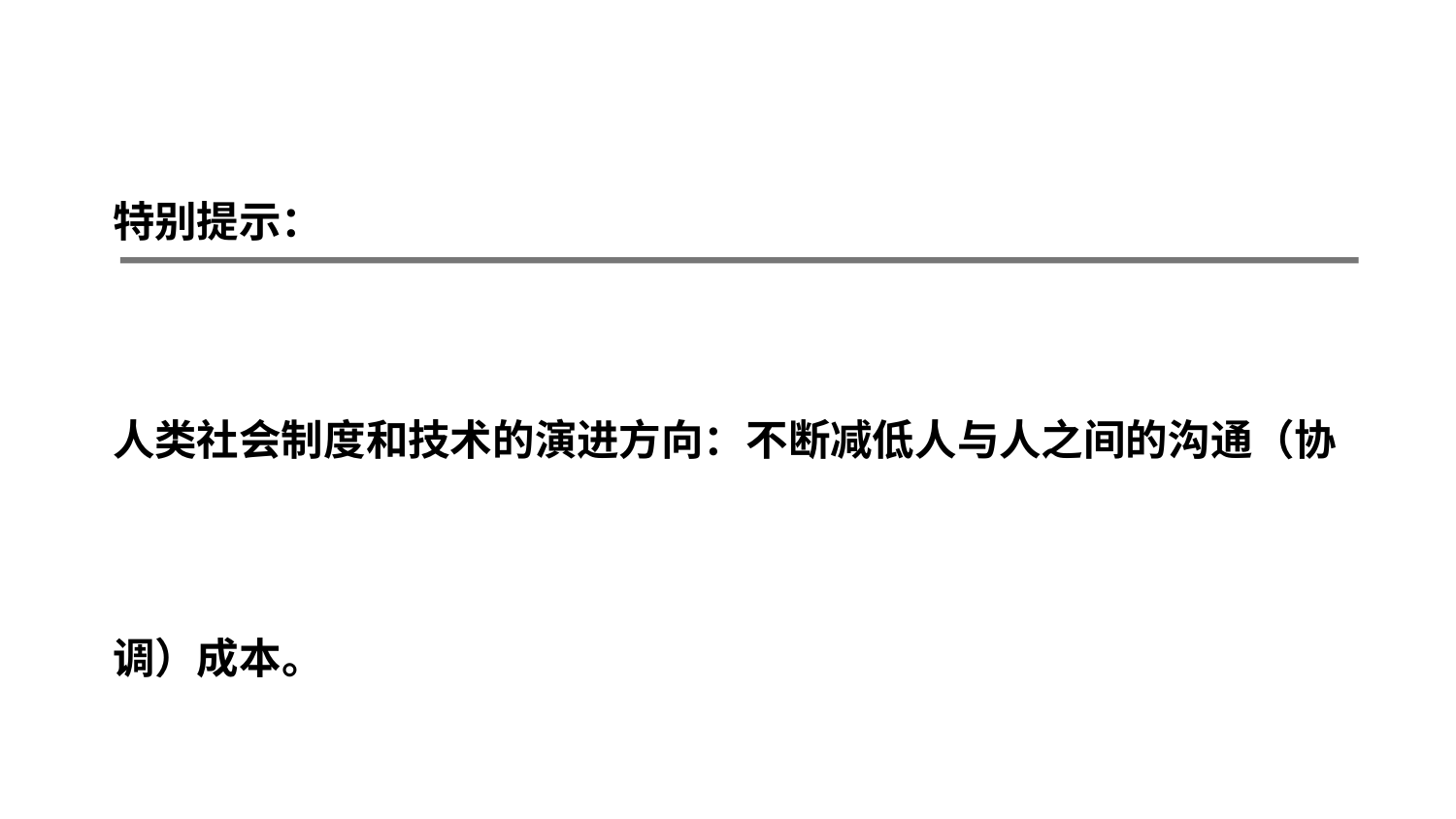

特别提示：
人类社会制度和技术的演进方向：不断减低人与人之间的沟通（协调）成本。